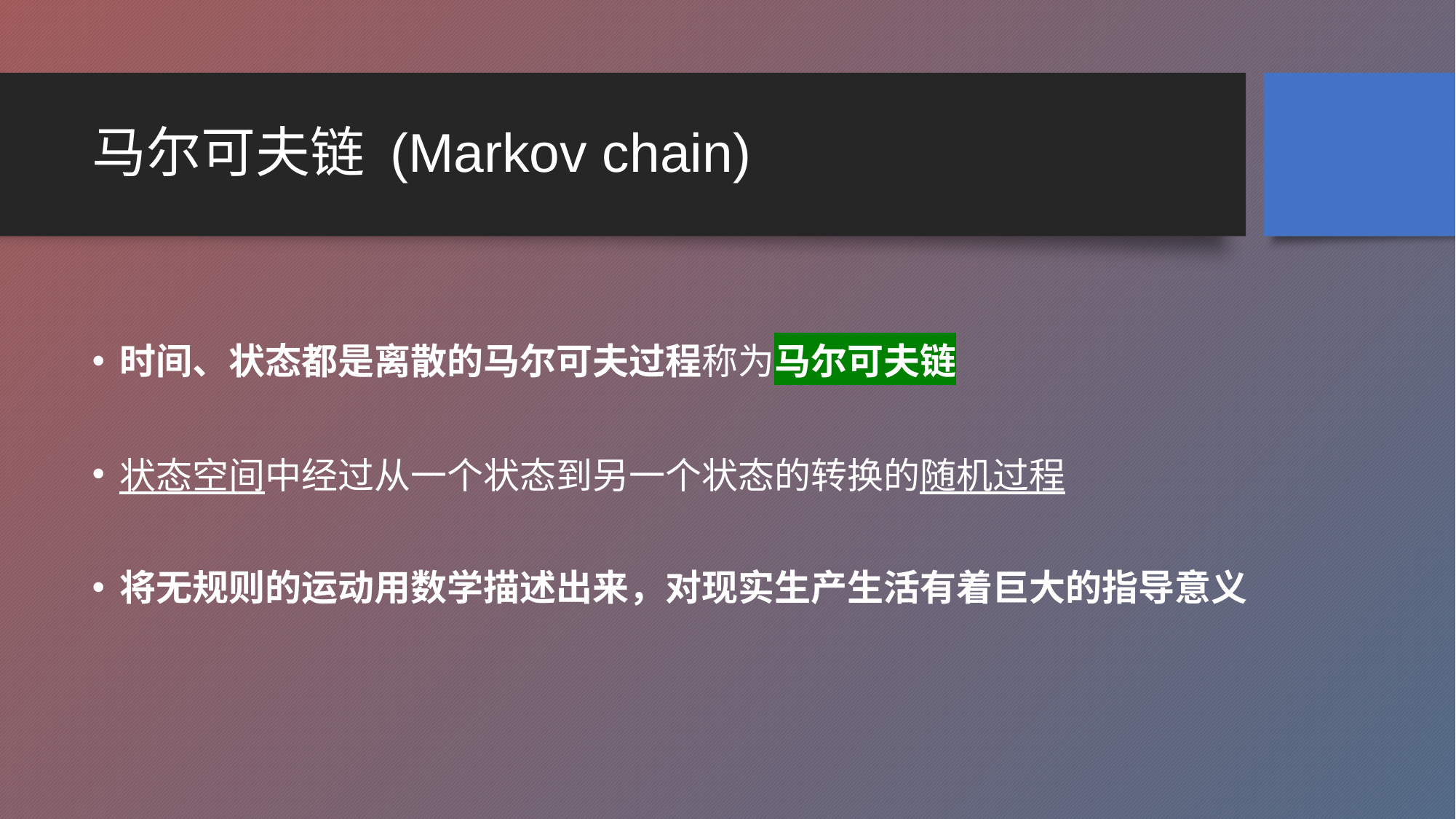

# 马尔可夫链 (Markov chain)

时间、状态都是离散的马尔可夫过程称为马尔可夫链

状态空间中经过从一个状态到另一个状态的转换的随机过程

将无规则的运动用数学描述出来，对现实生产生活有着巨大的指导意义